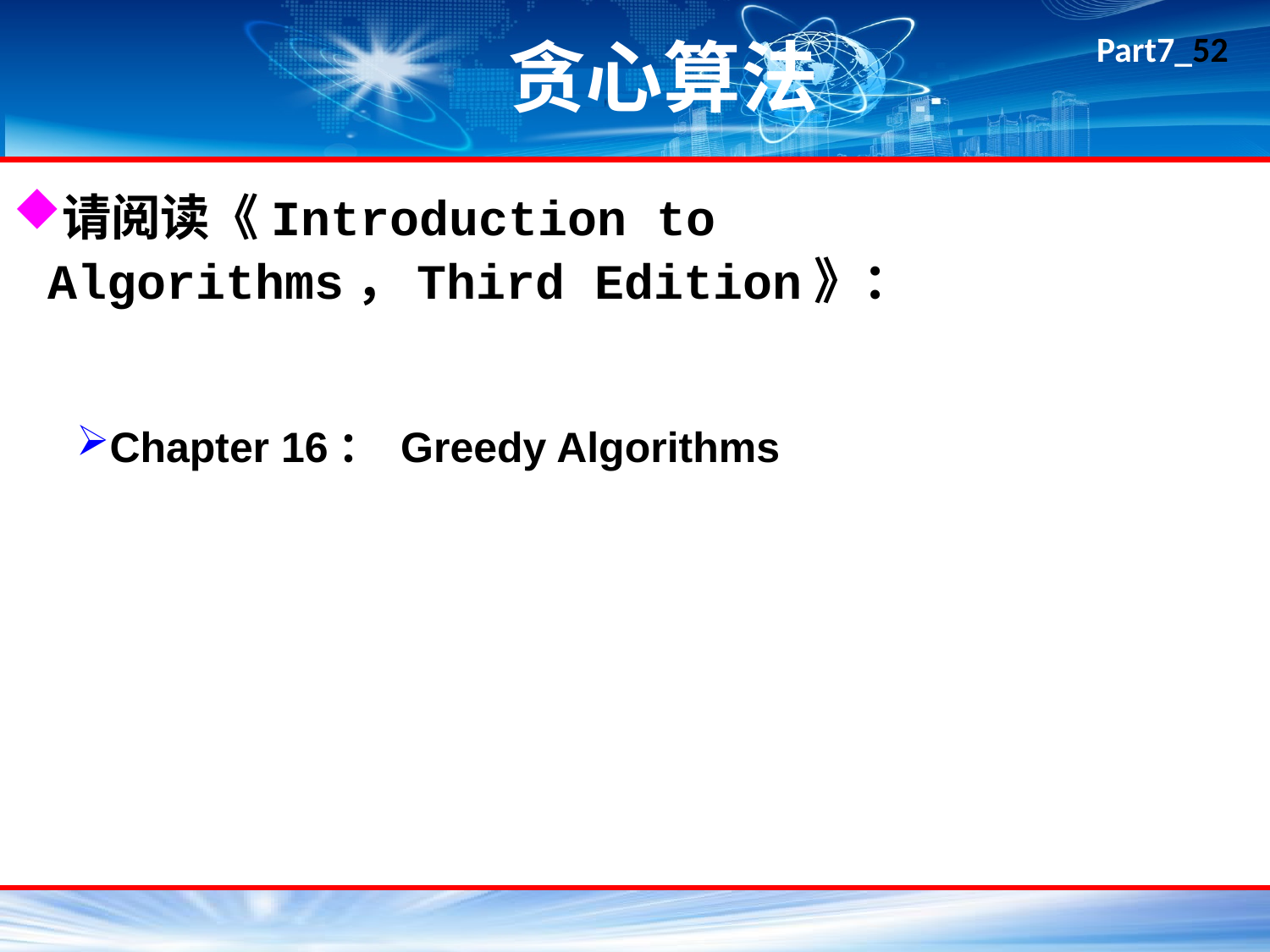

# 贪心算法
请阅读《Introduction to Algorithms，Third Edition》：

Chapter 16： Greedy Algorithms